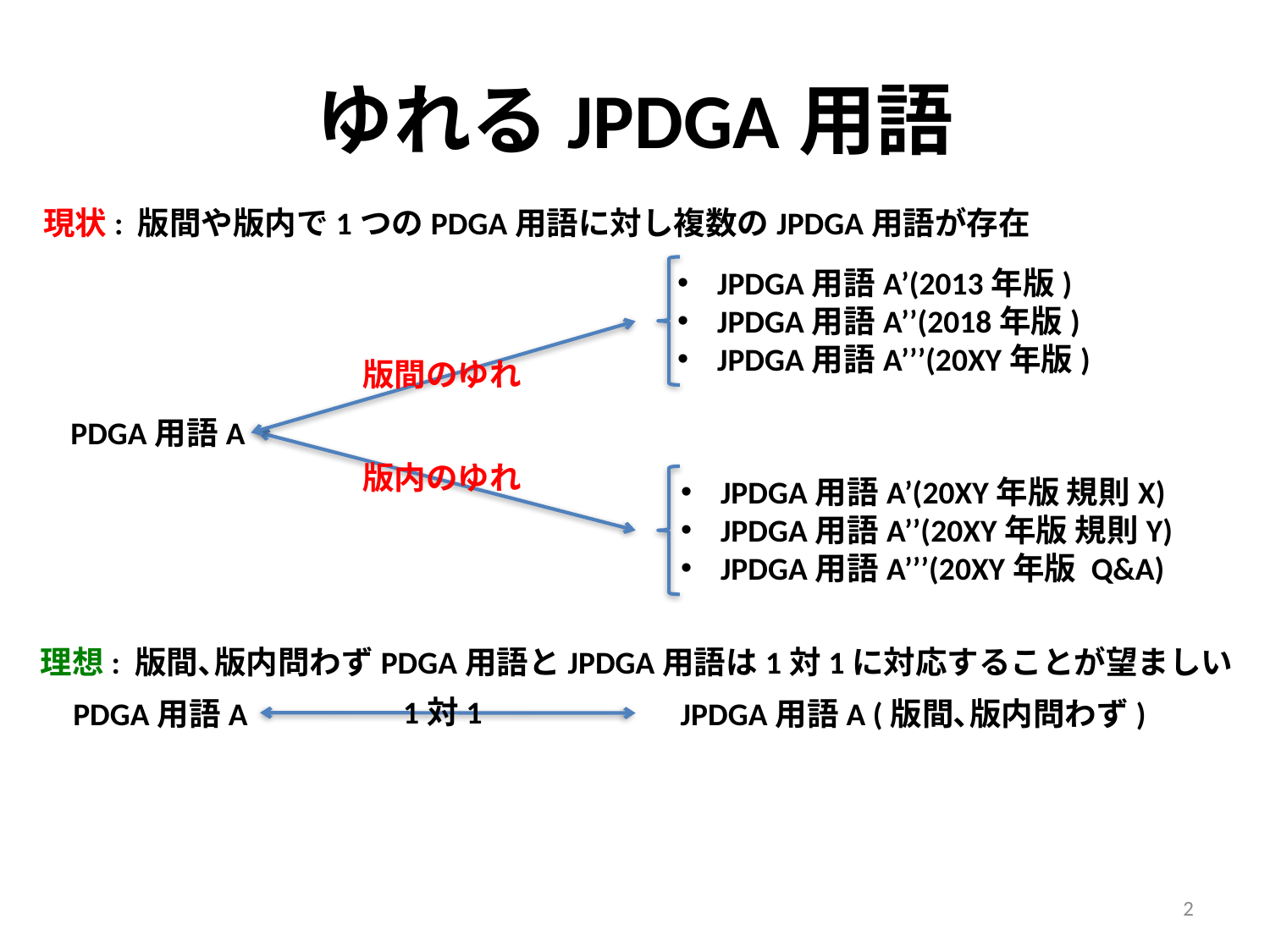

# ゆれるJPDGA用語
現状: 版間や版内で1つのPDGA用語に対し複数のJPDGA用語が存在

JPDGA用語A’(2013年版)
JPDGA用語A’’(2018年版)
JPDGA用語A’’’(20XY年版)
版間のゆれ
PDGA用語A
版内のゆれ

JPDGA用語A’(20XY年版 規則X)
JPDGA用語A’’(20XY年版 規則Y)
JPDGA用語A’’’(20XY年版 Q&A)
理想: 版間､版内問わずPDGA用語とJPDGA用語は1対1に対応することが望ましい
1対1
PDGA用語A
JPDGA用語A (版間､版内問わず)
2